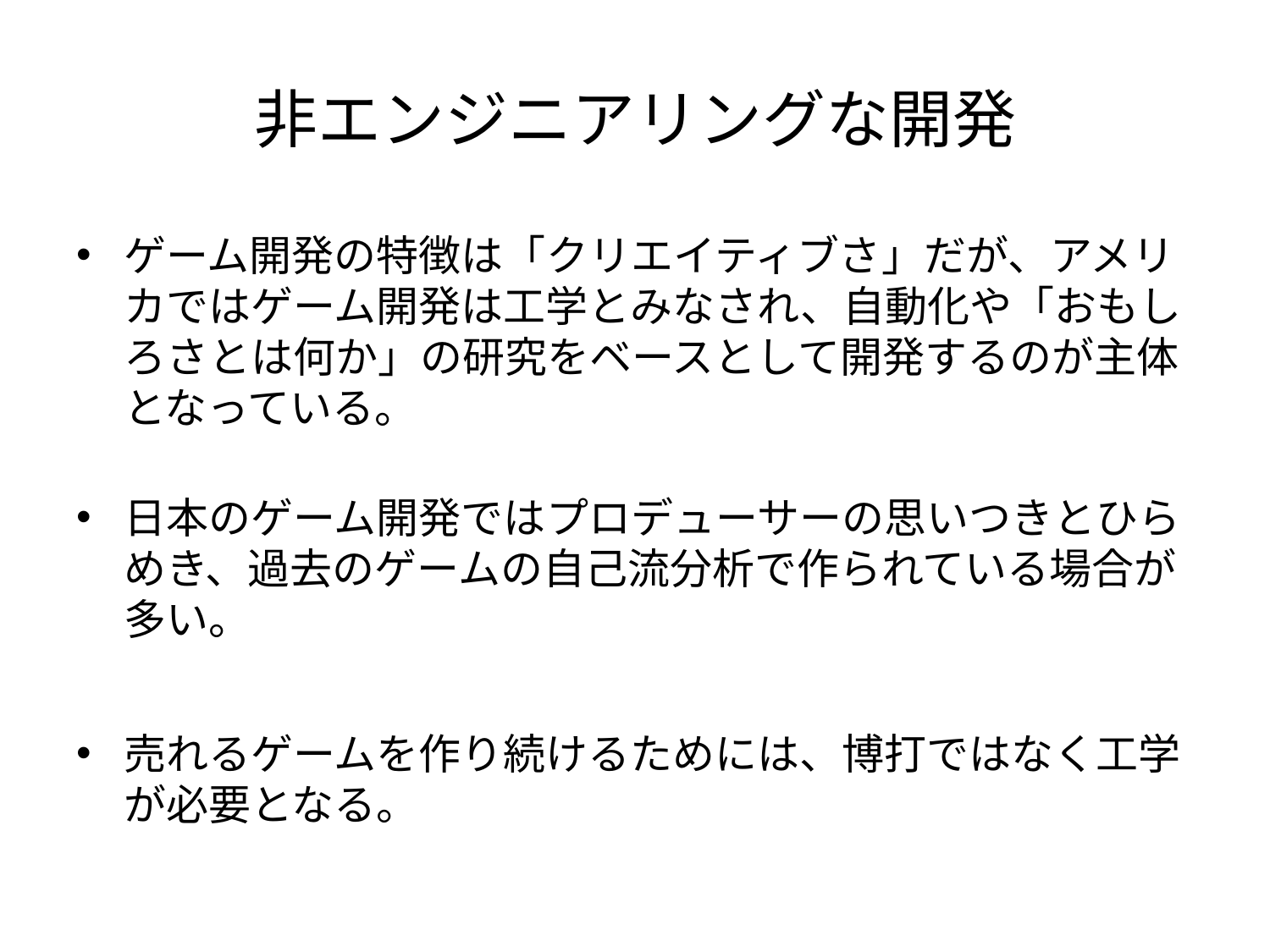

# 非エンジニアリングな開発
ゲーム開発の特徴は「クリエイティブさ」だが、アメリカではゲーム開発は工学とみなされ、自動化や「おもしろさとは何か」の研究をベースとして開発するのが主体となっている。
日本のゲーム開発ではプロデューサーの思いつきとひらめき、過去のゲームの自己流分析で作られている場合が多い。

売れるゲームを作り続けるためには、博打ではなく工学が必要となる。